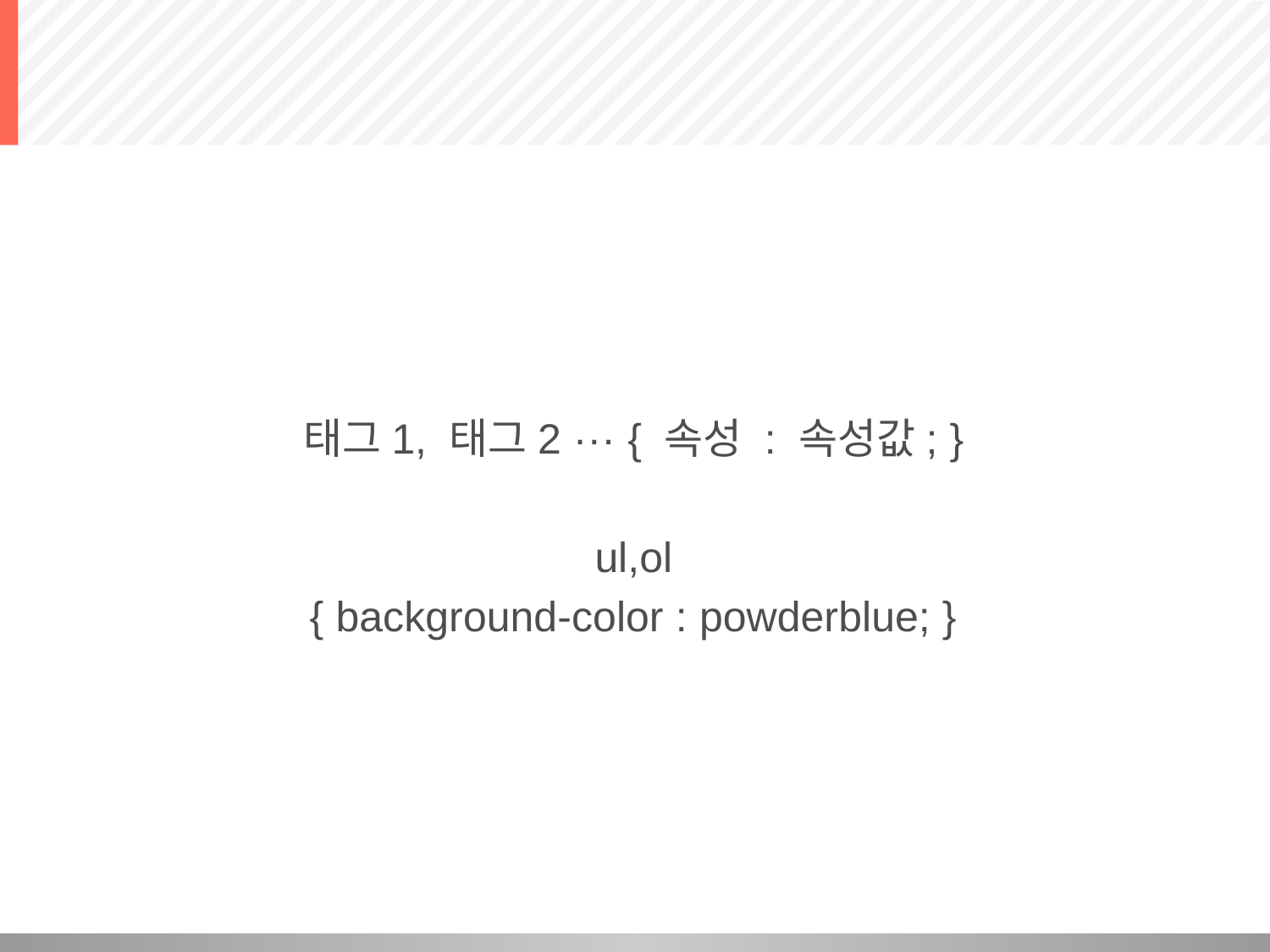

#
태그1, 태그2 ··· { 속성 : 속성값; }

ul,ol
{ background-color : powderblue; }